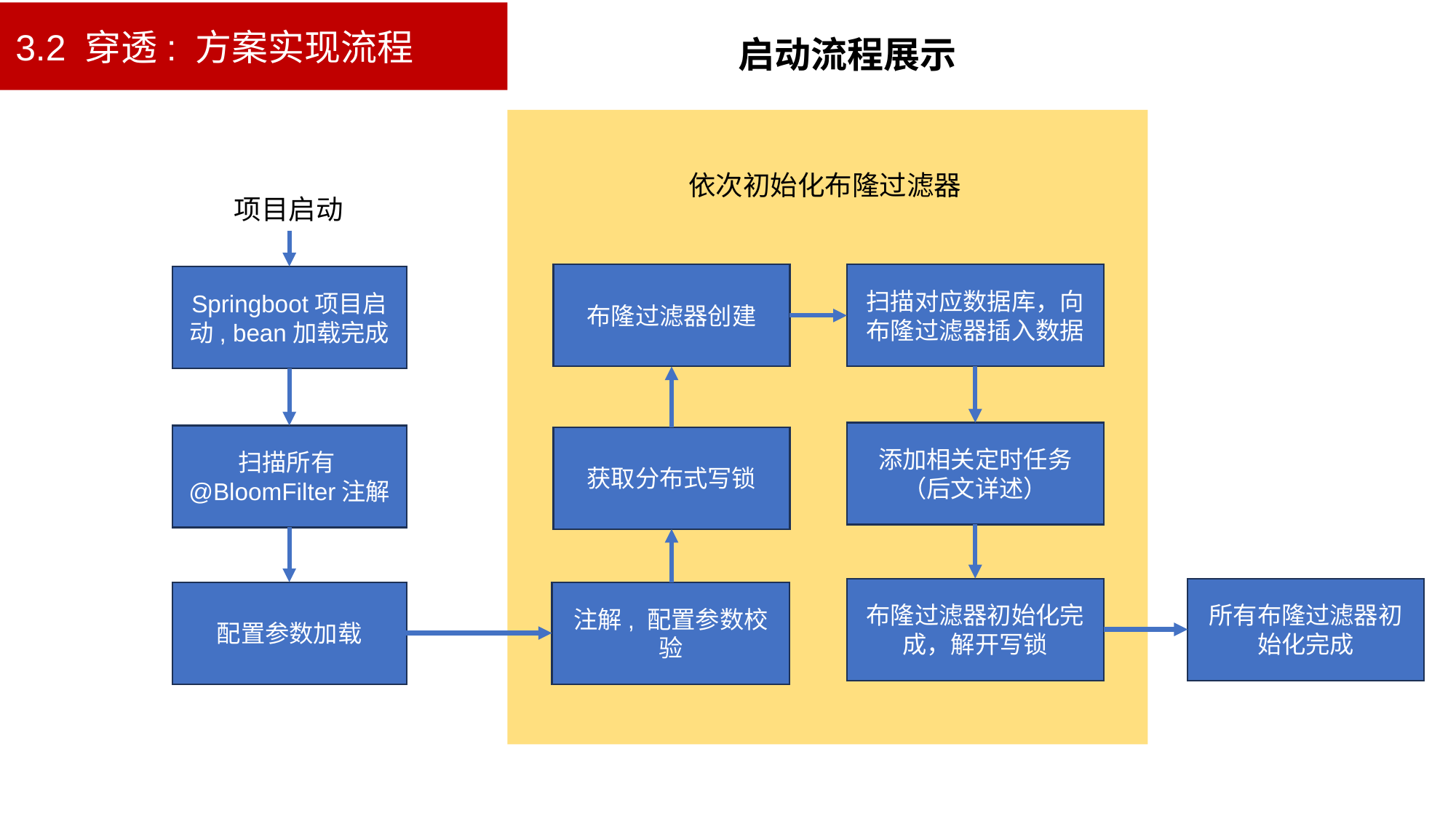

3.2 穿透: 方案实现流程
启动流程展示

依次初始化布隆过滤器
项目启动
布隆过滤器创建
扫描对应数据库，向
布隆过滤器插入数据
Springboot项目启动, bean加载完成
添加相关定时任务（后文详述）
扫描所有@BloomFilter注解
获取分布式写锁
布隆过滤器初始化完成，解开写锁
所有布隆过滤器初始化完成
配置参数加载
注解, 配置参数校验